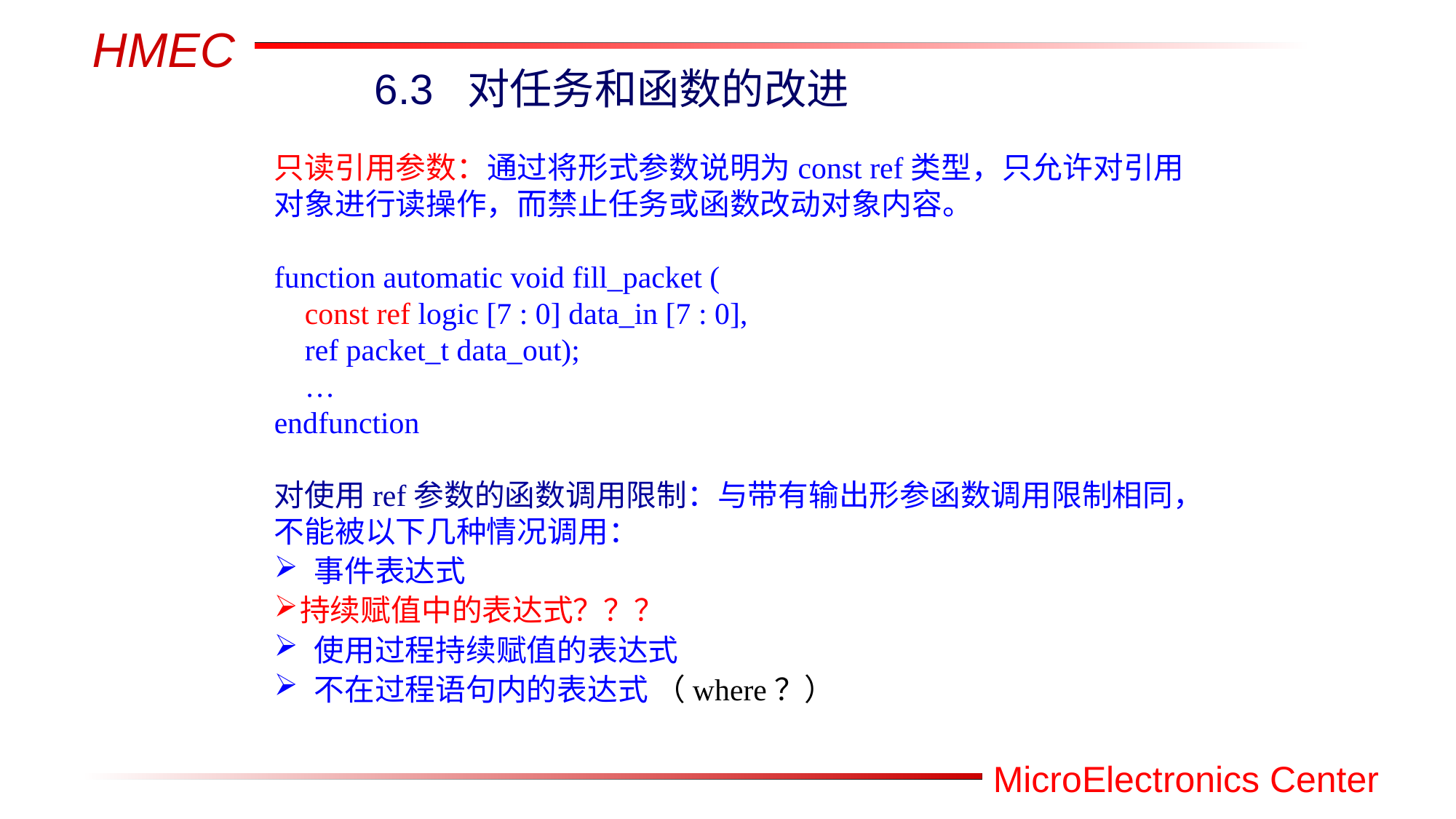

6.3  对任务和函数的改进
只读引用参数：通过将形式参数说明为const ref类型，只允许对引用对象进行读操作，而禁止任务或函数改动对象内容。

function automatic void fill_packet (
    const ref logic [7 : 0] data_in [7 : 0],
    ref packet_t data_out);
    …
endfunction

对使用ref参数的函数调用限制：与带有输出形参函数调用限制相同，不能被以下几种情况调用：
 事件表达式
持续赋值中的表达式？？？
 使用过程持续赋值的表达式
 不在过程语句内的表达式 （where？）